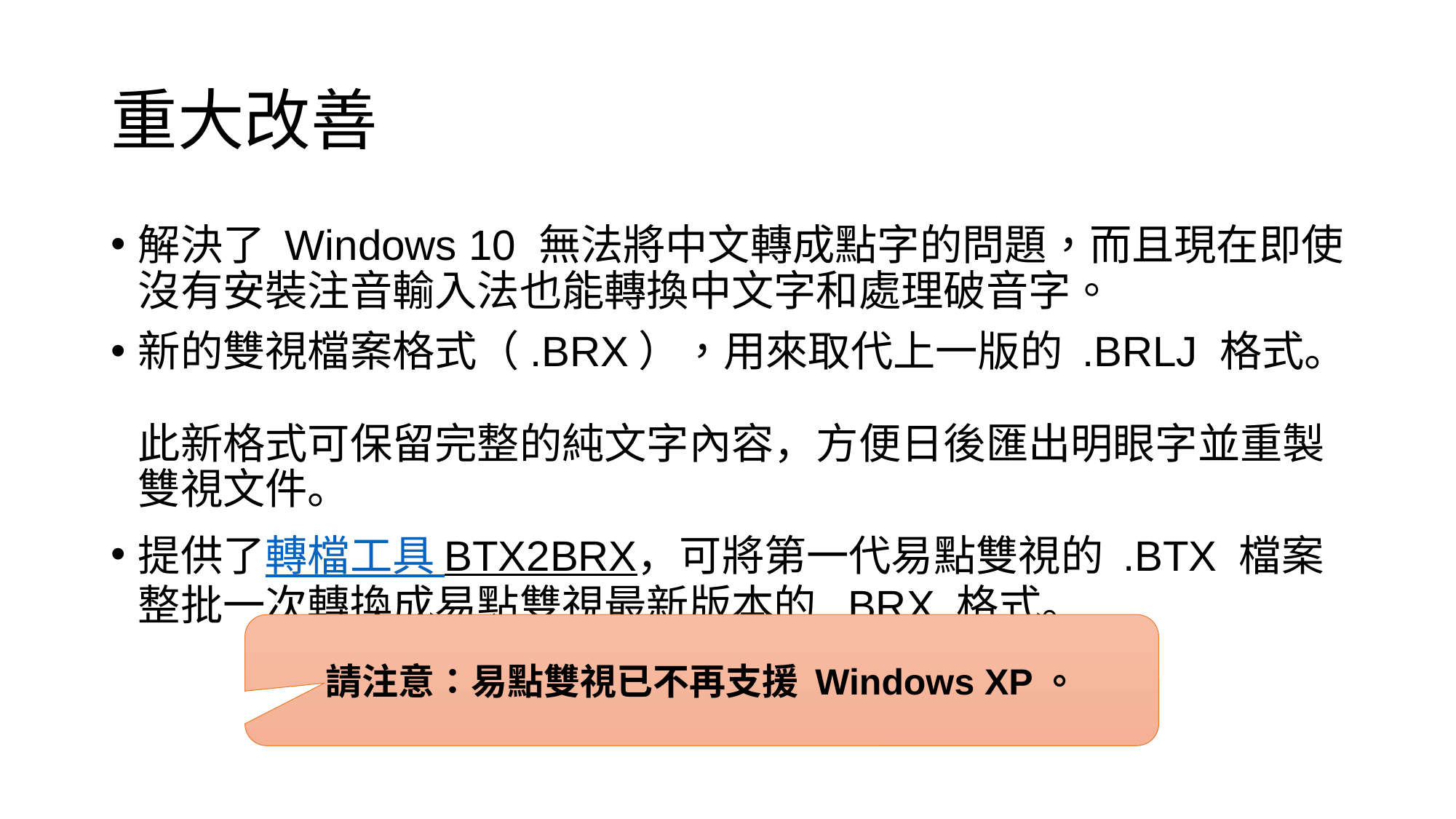

# 重大改善
解決了 Windows 10 無法將中文轉成點字的問題，而且現在即使沒有安裝注音輸入法也能轉換中文字和處理破音字。
新的雙視檔案格式（.BRX），用來取代上一版的 .BRLJ 格式。
此新格式可保留完整的純文字內容，方便日後匯出明眼字並重製雙視文件。
提供了轉檔工具 BTX2BRX，可將第一代易點雙視的 .BTX 檔案整批一次轉換成易點雙視最新版本的 .BRX 格式。
請注意：易點雙視已不再支援 Windows XP。